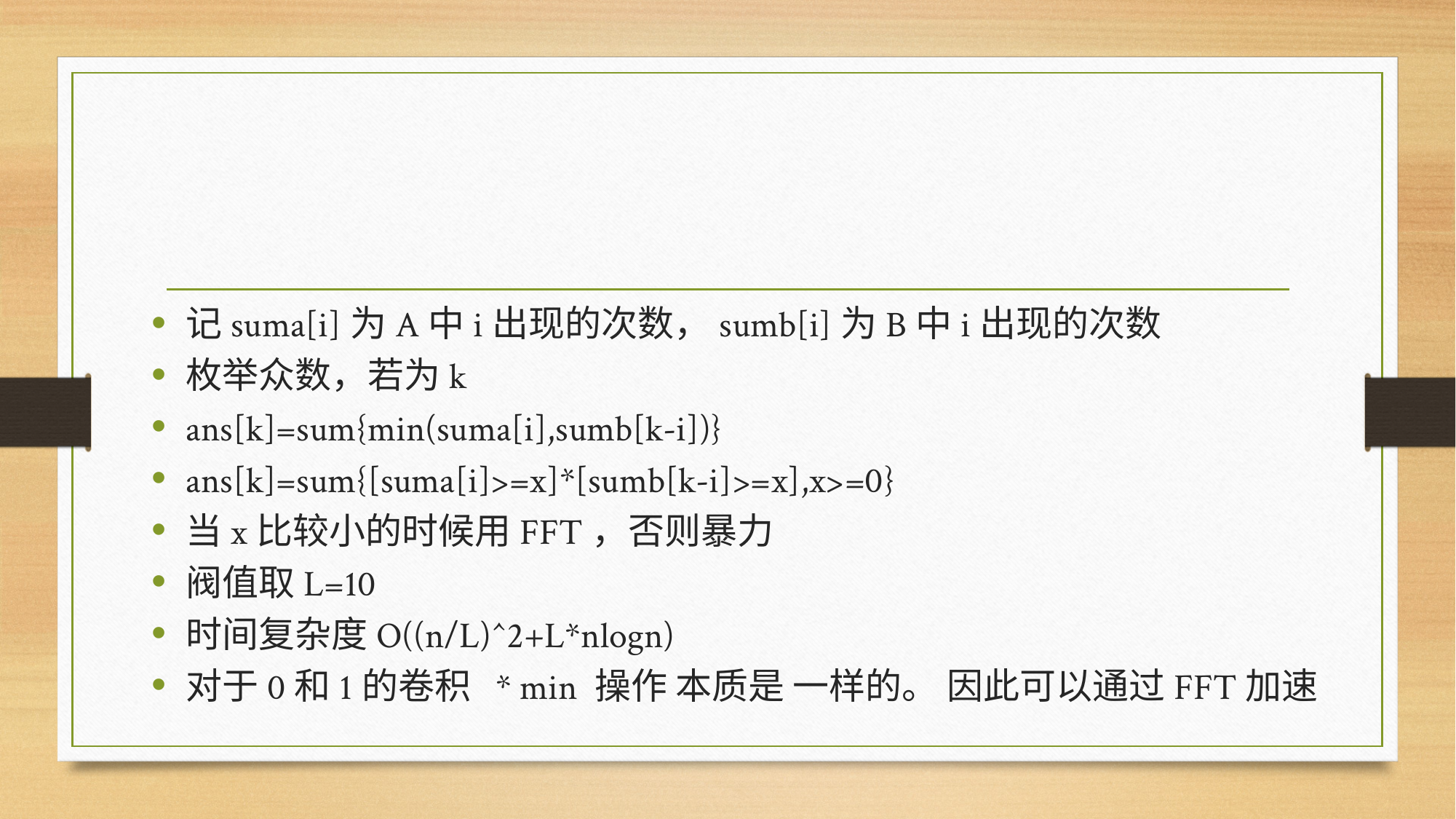

#
记suma[i]为A中i出现的次数，sumb[i]为B中i出现的次数
枚举众数，若为k
ans[k]=sum{min(suma[i],sumb[k-i])}
ans[k]=sum{[suma[i]>=x]*[sumb[k-i]>=x],x>=0}
当x比较小的时候用FFT，否则暴力
阀值取L=10
时间复杂度O((n/L)^2+L*nlogn)
对于0和1的卷积  * min 操作 本质是 一样的。 因此可以通过FFT加速